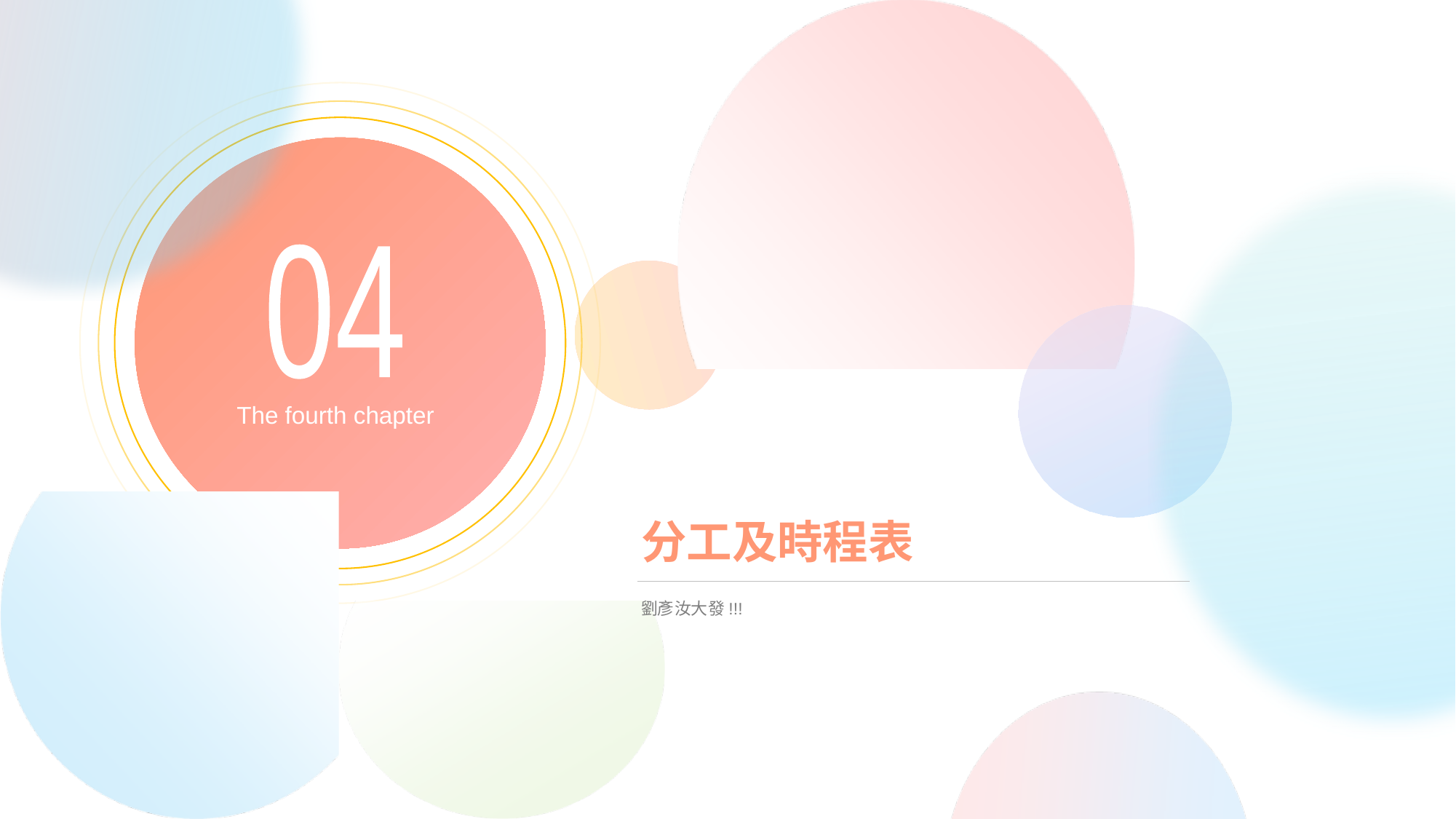

04

The fourth chapter

# 分工及時程表
劉彥汝大發!!!